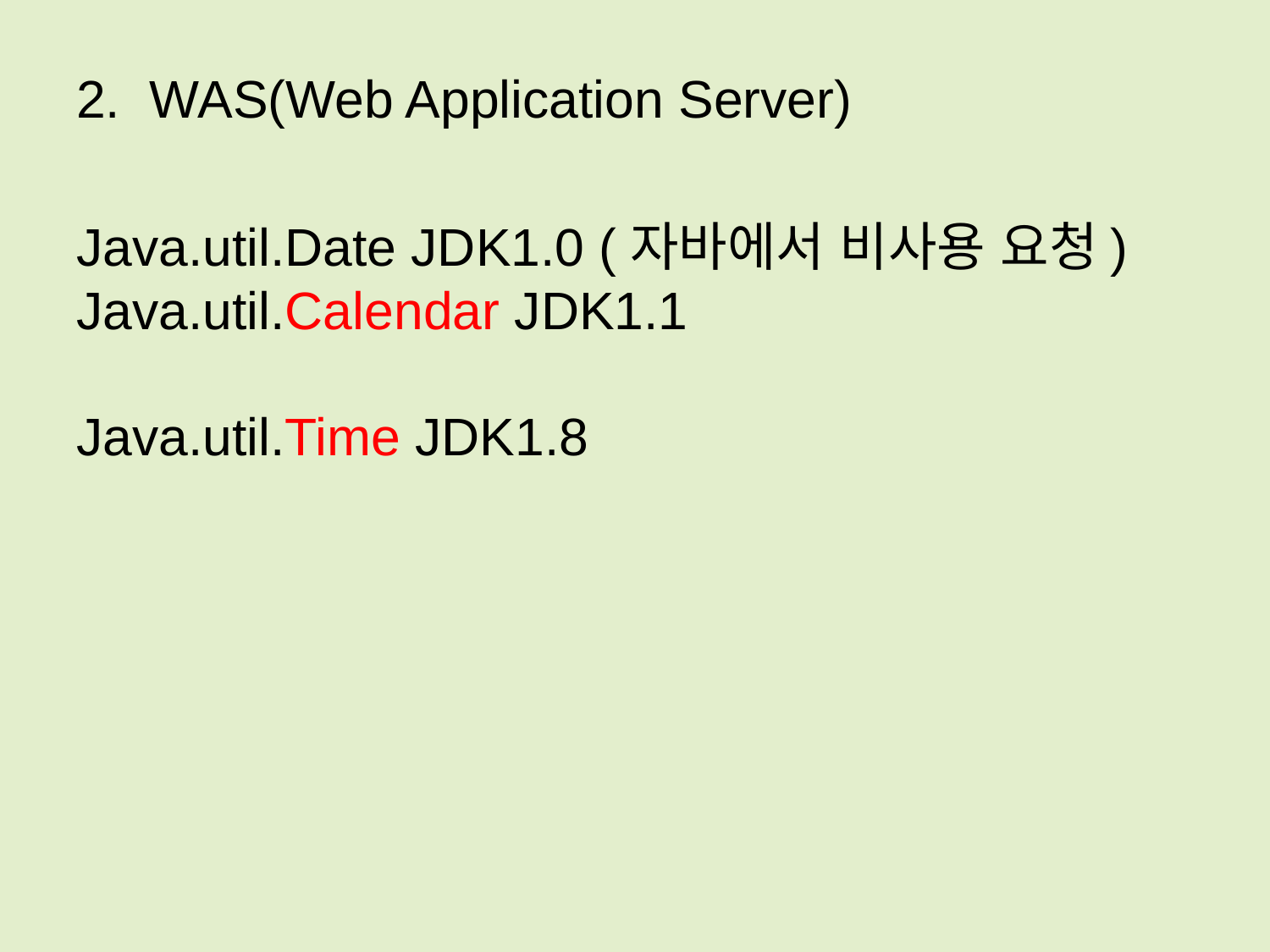

2.  WAS(Web Application Server)
Java.util.Date JDK1.0 (자바에서 비사용 요청)
Java.util.Calendar JDK1.1

Java.util.Time JDK1.8